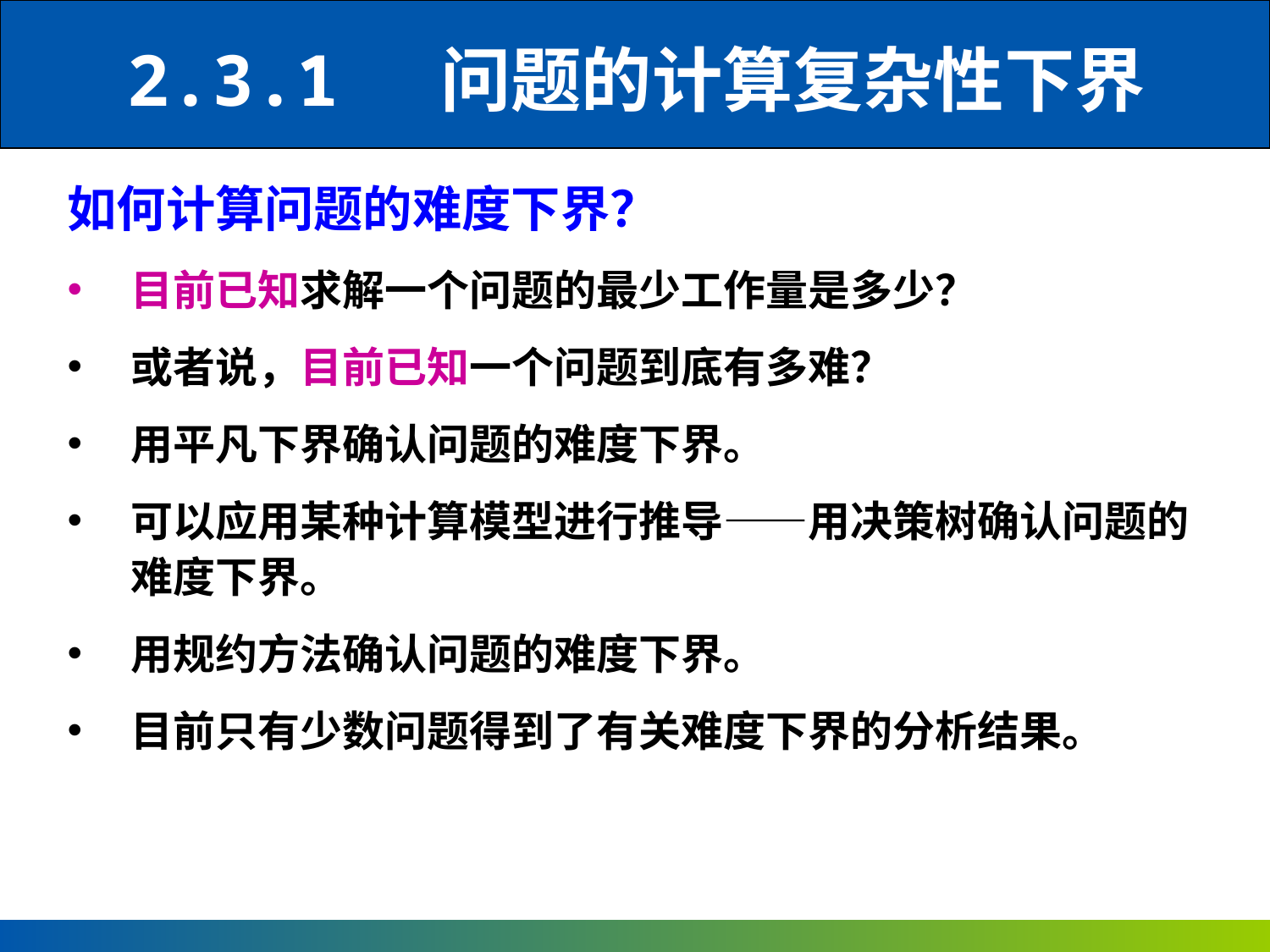

2.3.1  问题的计算复杂性下界
如何计算问题的难度下界？
目前已知求解一个问题的最少工作量是多少？
或者说，目前已知一个问题到底有多难？
用平凡下界确认问题的难度下界。
可以应用某种计算模型进行推导——用决策树确认问题的难度下界。
用规约方法确认问题的难度下界。
目前只有少数问题得到了有关难度下界的分析结果。